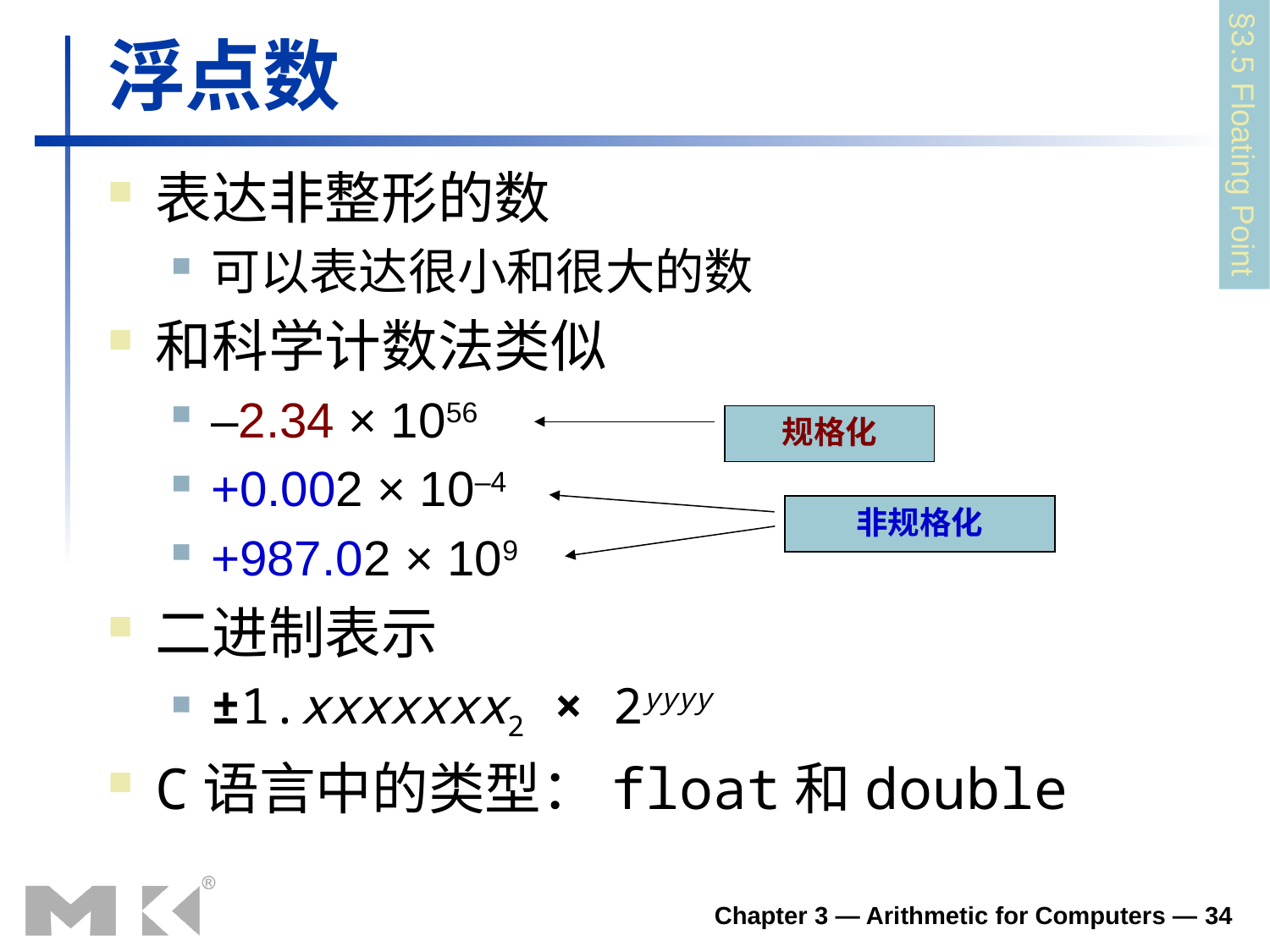

# 浮点数
§3.5 Floating Point
表达非整形的数
可以表达很小和很大的数
和科学计数法类似
–2.34 × 1056
+0.002 × 10–4
+987.02 × 109
二进制表示
±1.xxxxxxx2 × 2yyyy
C语言中的类型：float和double
规格化
非规格化

Chapter 3 — Arithmetic for Computers — 34